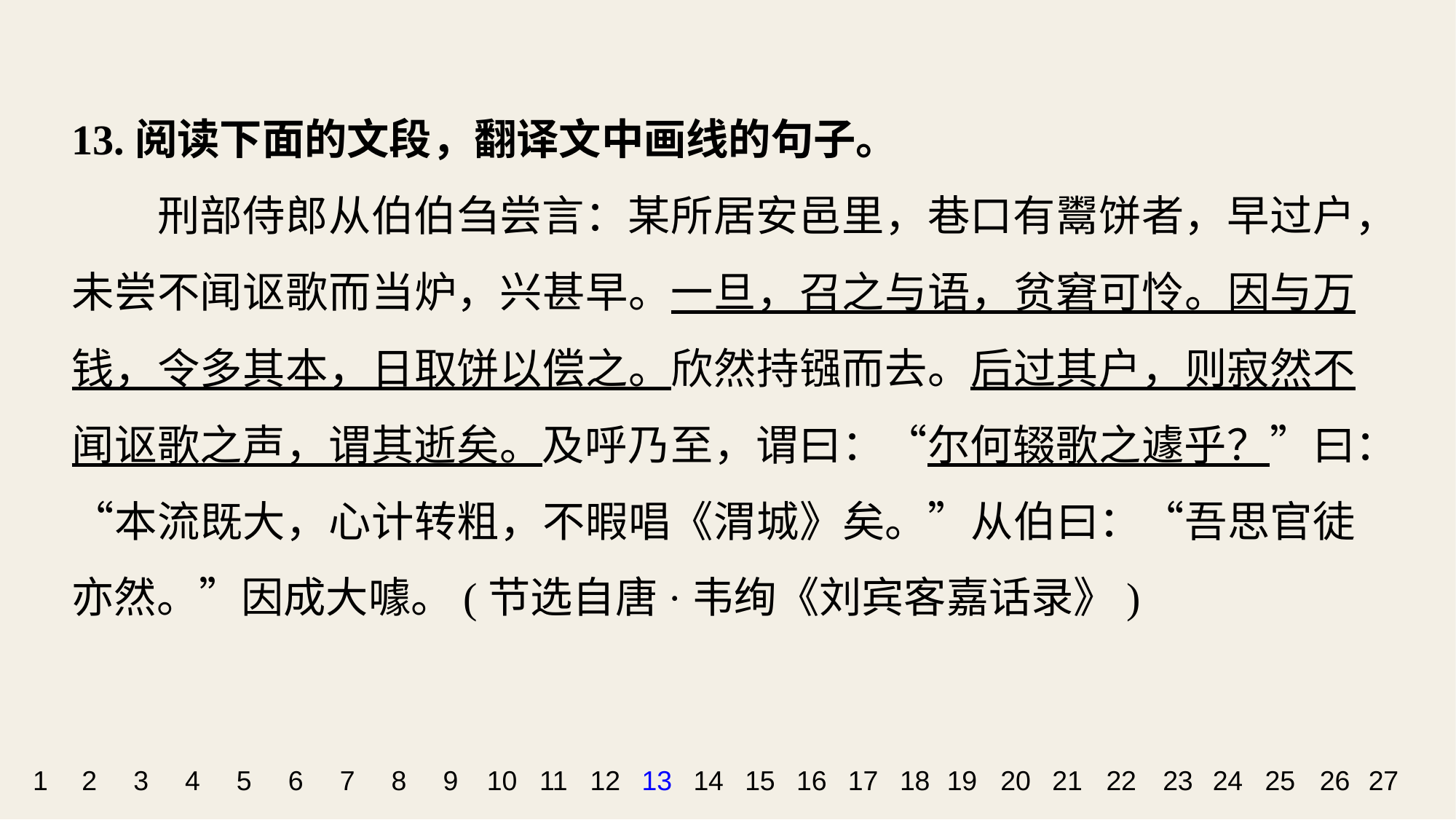

13.阅读下面的文段，翻译文中画线的句子。
刑部侍郎从伯伯刍尝言：某所居安邑里，巷口有鬻饼者，早过户，未尝不闻讴歌而当炉，兴甚早。一旦，召之与语，贫窘可怜。因与万钱，令多其本，日取饼以偿之。欣然持镪而去。后过其户，则寂然不闻讴歌之声，谓其逝矣。及呼乃至，谓曰：“尔何辍歌之遽乎？”曰：“本流既大，心计转粗，不暇唱《渭城》矣。”从伯曰：“吾思官徒亦然。”因成大噱。(节选自唐·韦绚《刘宾客嘉话录》)
1
2
3
4
5
6
7
8
9
10
11
12
13
14
15
16
17
18
19
20
21
22
23
24
25
26
27